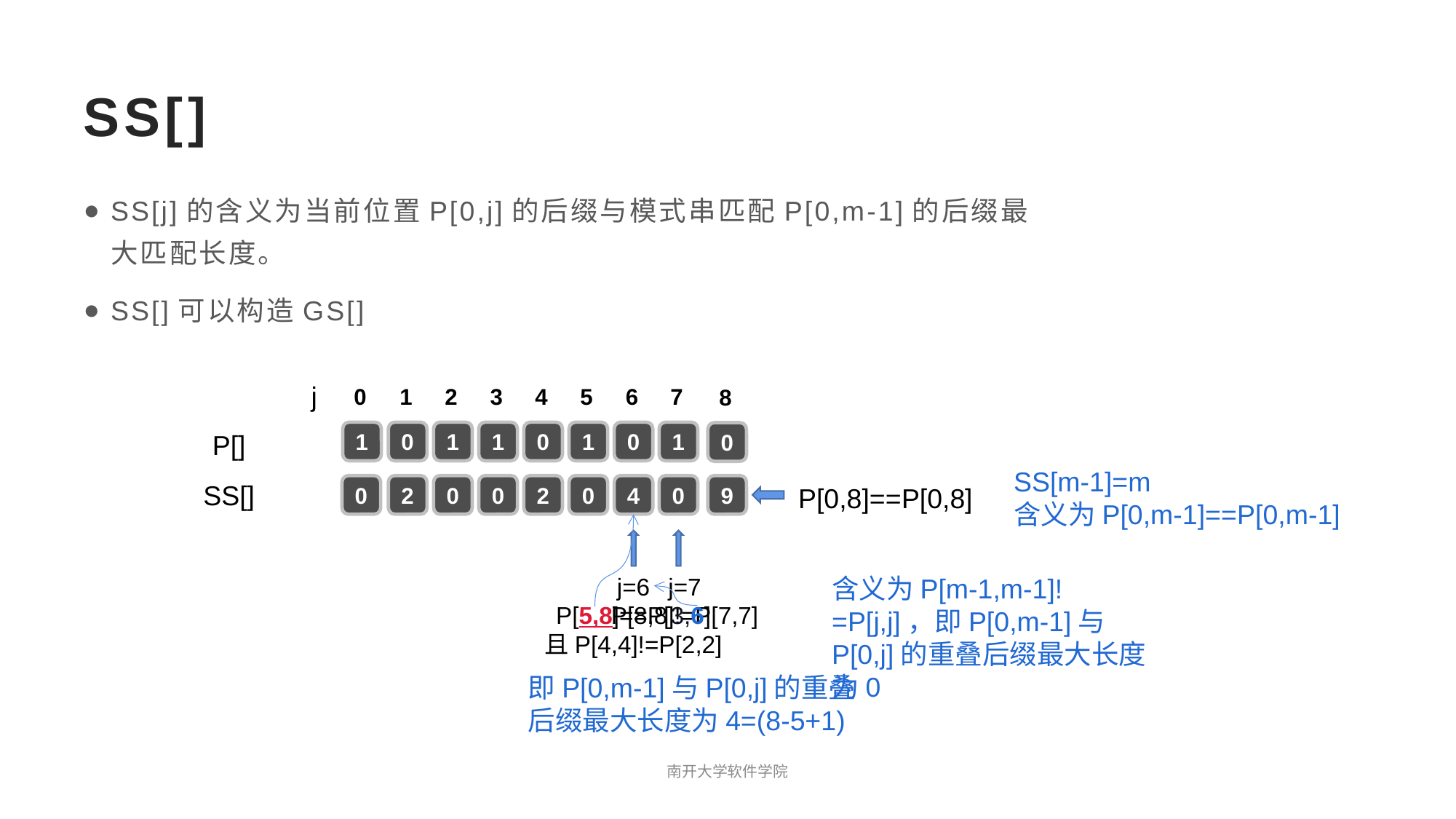

# SS[]
SS[j]的含义为当前位置P[0,j]的后缀与模式串匹配P[0,m-1]的后缀最大匹配长度。
SS[]可以构造GS[]
j
0
1
2
3
4
5
6
7
8
1
0
1
1
0
1
0
1
P[]
0
SS[m-1]=m
含义为P[0,m-1]==P[0,m-1]
SS[]
P[0,8]==P[0,8]
0
2
0
0
2
0
4
0
9

j=6
P[5,8]==P[3,6]
且P[4,4]!=P[2,2]
j=7
P[8,8]!=P[7,7]
含义为P[m-1,m-1]!=P[j,j]，即P[0,m-1]与P[0,j]的重叠后缀最大长度为0
即P[0,m-1]与P[0,j]的重叠后缀最大长度为4=(8-5+1)
南开大学软件学院
2